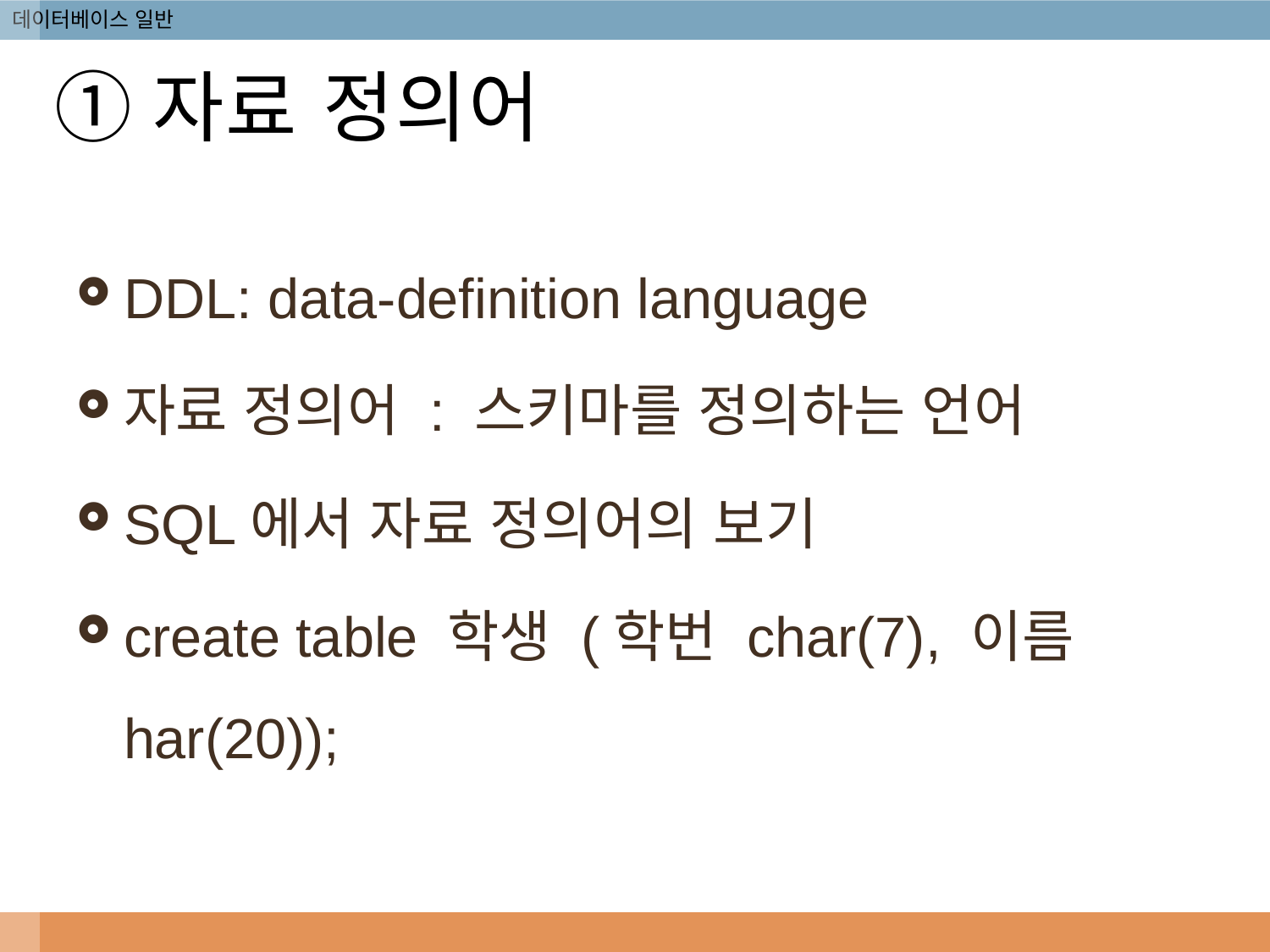

# ①자료 정의어
DDL: data-definition language
자료 정의어 : 스키마를 정의하는 언어
SQL에서 자료 정의어의 보기
create table 학생 (학번 char(7), 이름 har(20));